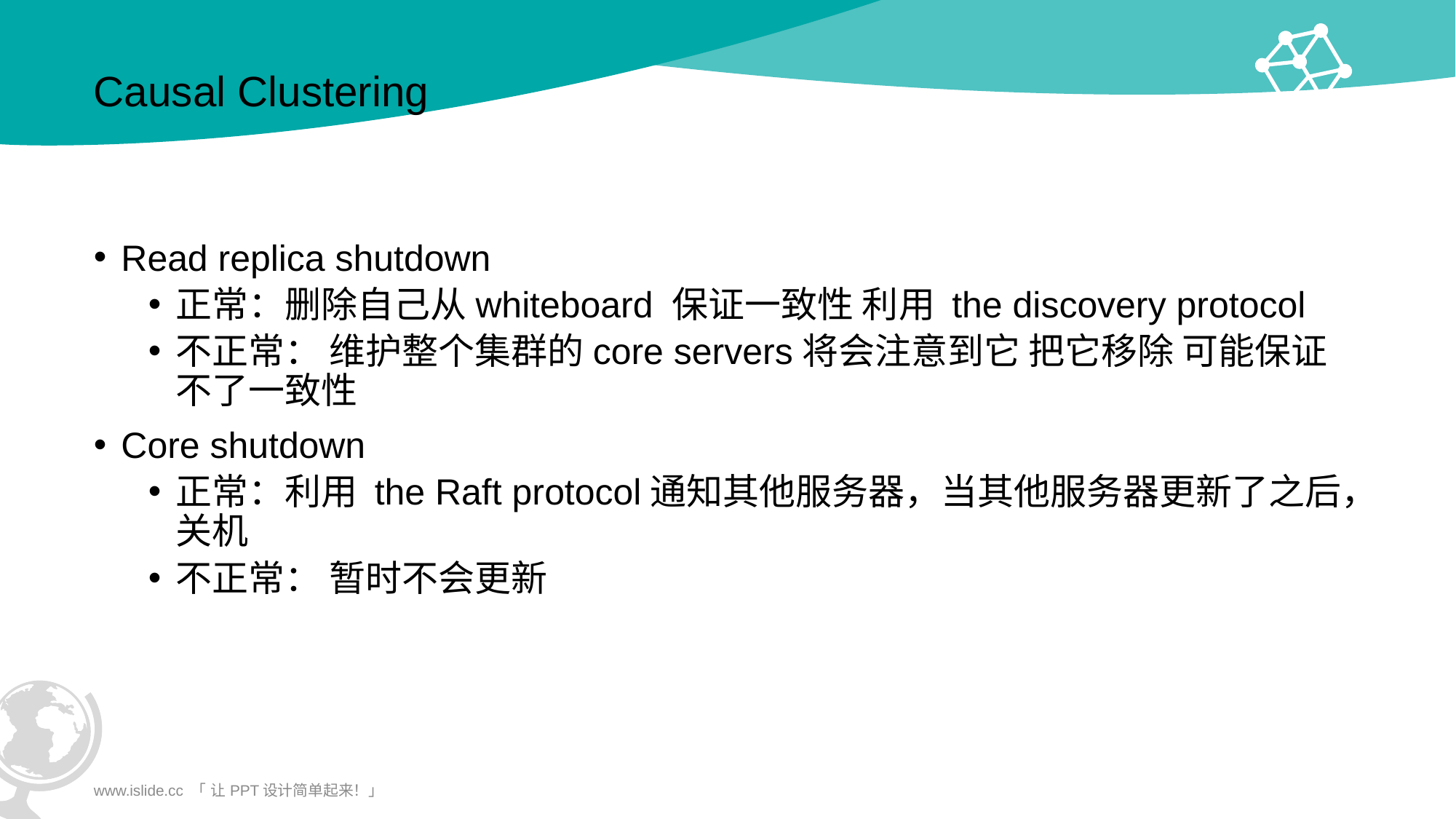

# Causal Clustering

Read replica shutdown
正常：删除自己从whiteboard 保证一致性 利用 the discovery protocol
不正常： 维护整个集群的core servers将会注意到它 把它移除 可能保证不了一致性
Core shutdown
正常：利用 the Raft protocol通知其他服务器，当其他服务器更新了之后，关机
不正常： 暂时不会更新
www.islide.cc 「 让PPT设计简单起来！」
53